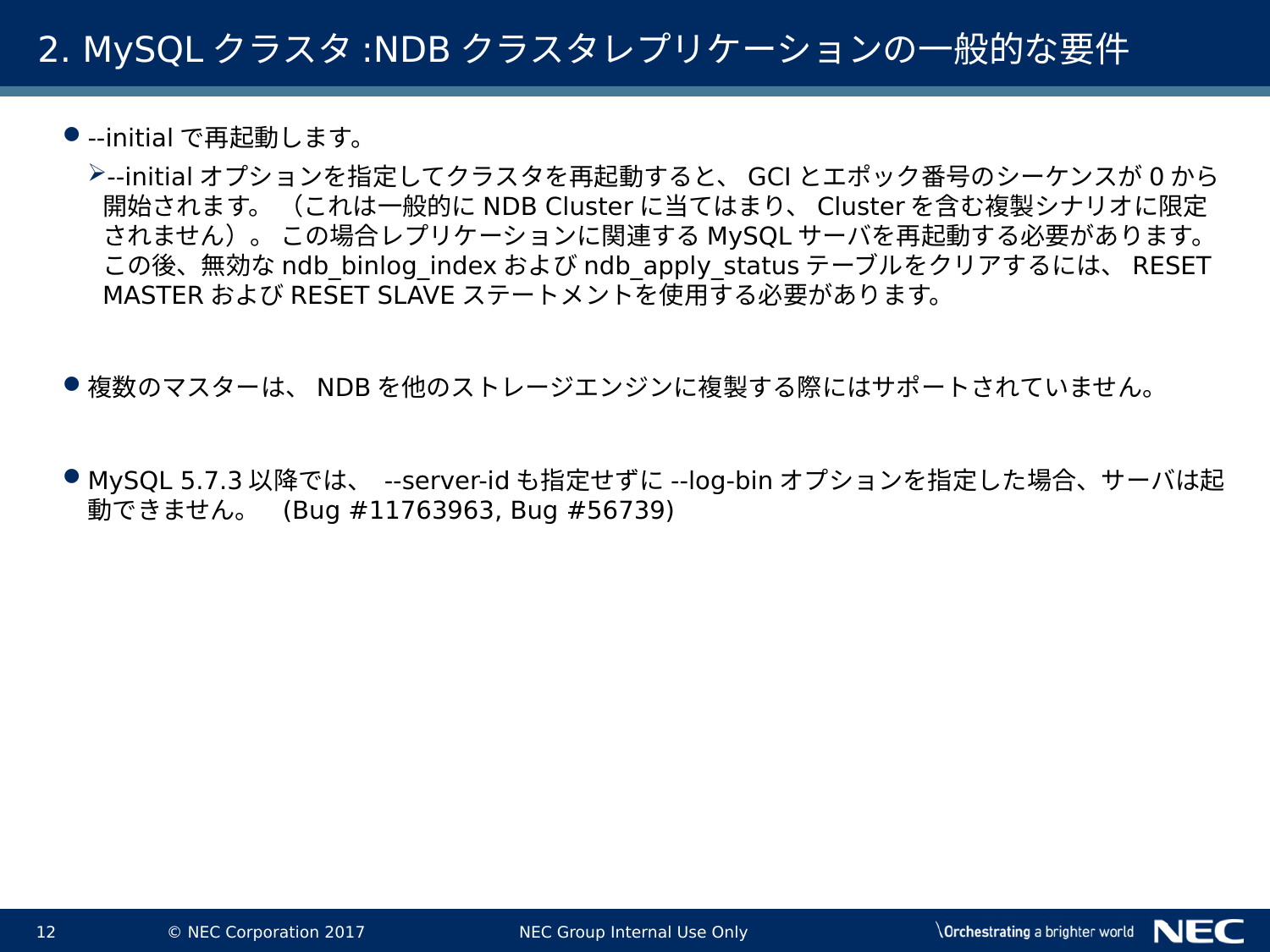

# 2. MySQLクラスタ:NDBクラスタレプリケーションの一般的な要件
--initialで再起動します。
--initialオプションを指定してクラスタを再起動すると、GCIとエポック番号のシーケンスが0から開始されます。 （これは一般的にNDB Clusterに当てはまり、Clusterを含む複製シナリオに限定されません）。 この場合レプリケーションに関連するMySQLサーバを再起動する必要があります。 この後、無効なndb_binlog_indexおよびndb_apply_statusテーブルをクリアするには、RESET MASTERおよびRESET SLAVEステートメントを使用する必要があります。

複数のマスターは、NDBを他のストレージエンジンに複製する際にはサポートされていません。

MySQL 5.7.3以降では、 --server-idも指定せずに--log-binオプションを指定した場合、サーバは起動できません。   (Bug #11763963, Bug #56739)